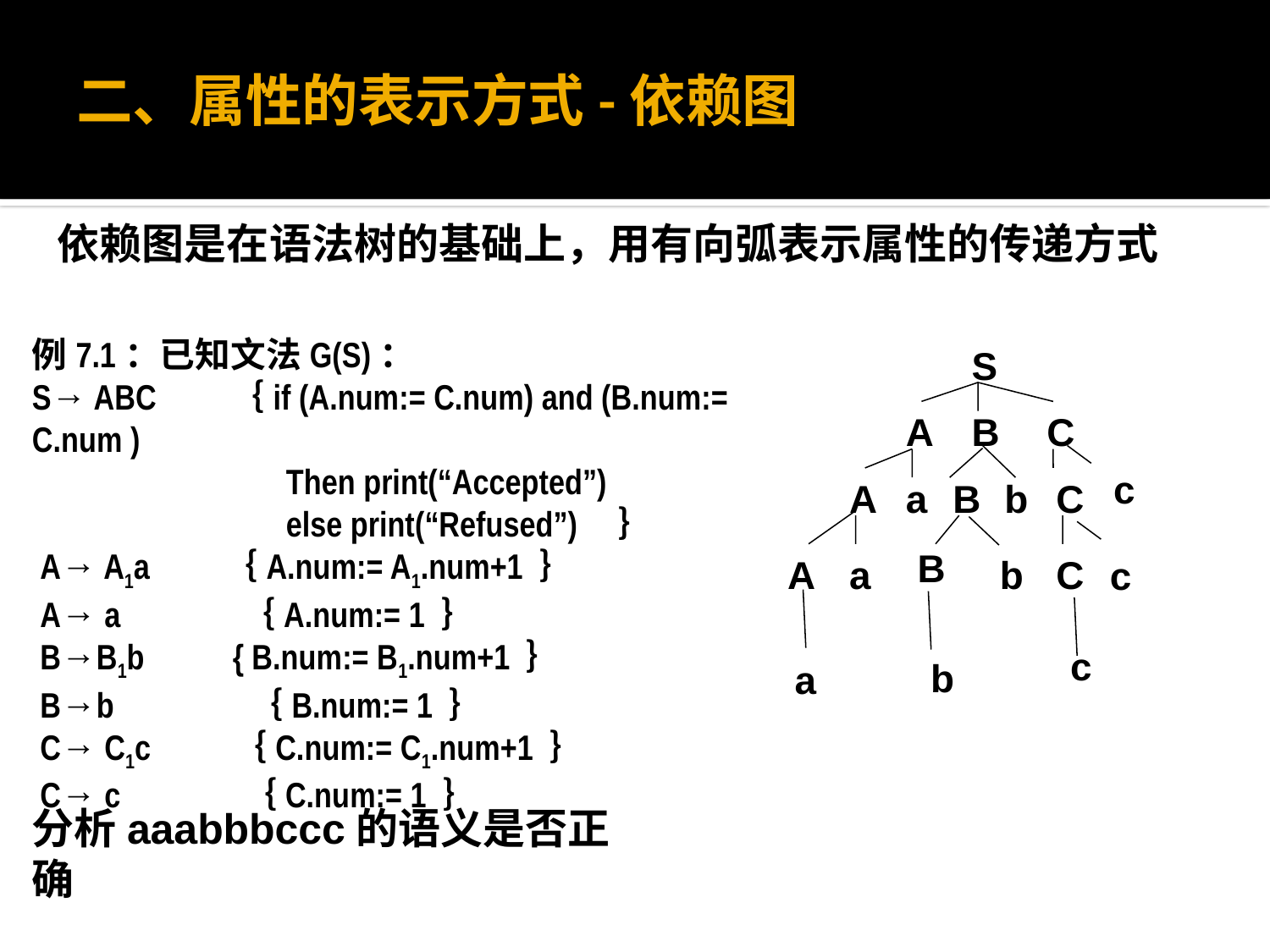

# 二、属性的表示方式-依赖图
依赖图是在语法树的基础上，用有向弧表示属性的传递方式
例7.1：已知文法G(S)：
S→ ABC        ｛if (A.num:= C.num) and (B.num:= C.num )
		Then print(“Accepted”)
		else print(“Refused”)    ｝
 A→ A1a        ｛A.num:= A1.num+1 ｝
 A→ a 	         ｛A.num:= 1 ｝
 B→B1b           { B.num:= B1.num+1 ｝
 B→b	          ｛B.num:= 1 ｝
 C→ C1c         ｛C.num:= C1.num+1 ｝
 C→ c              ｛C.num:= 1 ｝

S

A
B
C

c
A
a
B
b
C

B
A
a
b
C
c

c
b
a
分析aaabbbccc的语义是否正确